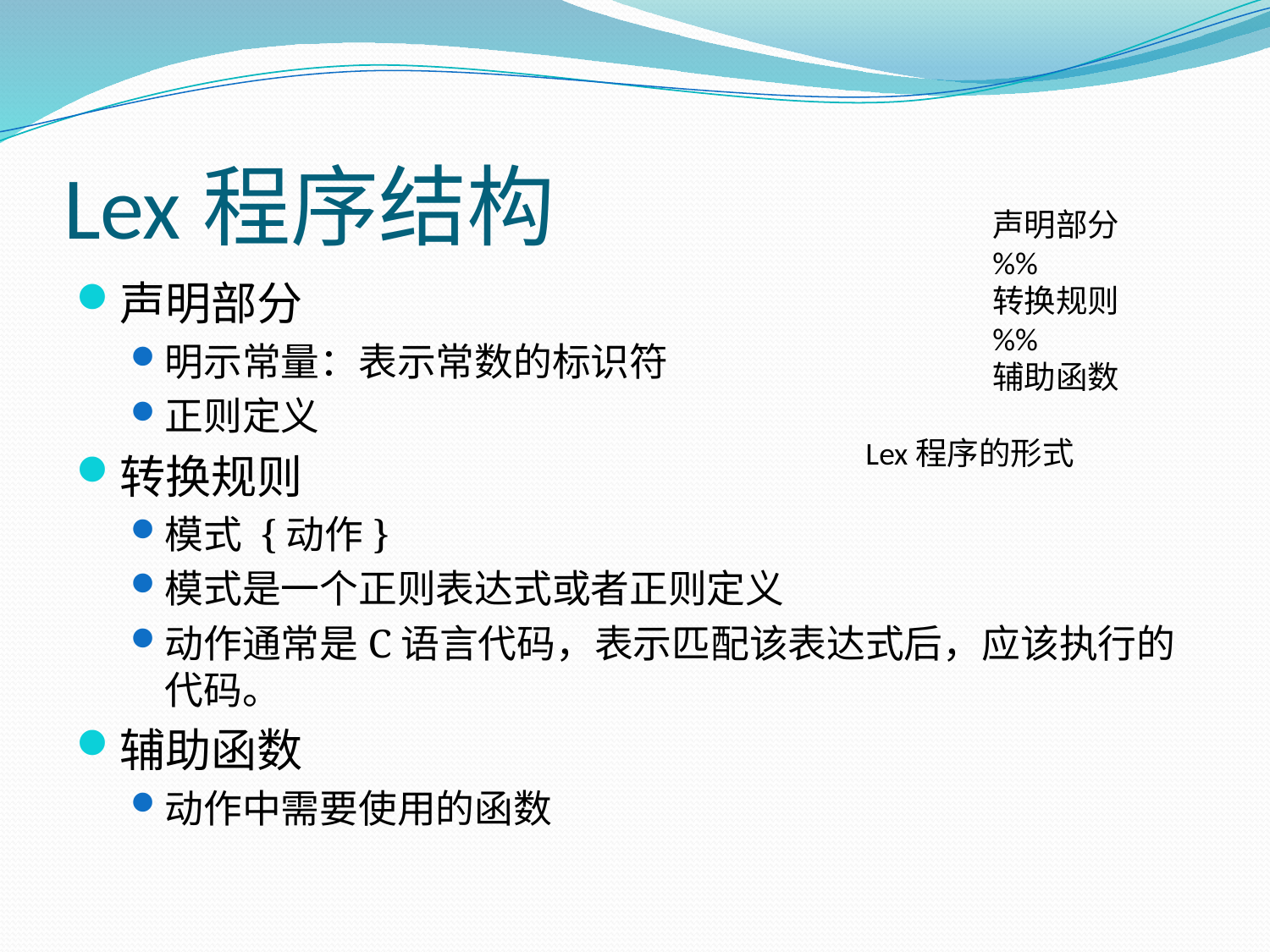

# Lex程序结构
	声明部分
	%%
	转换规则
	%%
	辅助函数

Lex程序的形式
声明部分
明示常量：表示常数的标识符
正则定义
转换规则
模式 {动作}
模式是一个正则表达式或者正则定义
动作通常是C语言代码，表示匹配该表达式后，应该执行的代码。
辅助函数
动作中需要使用的函数